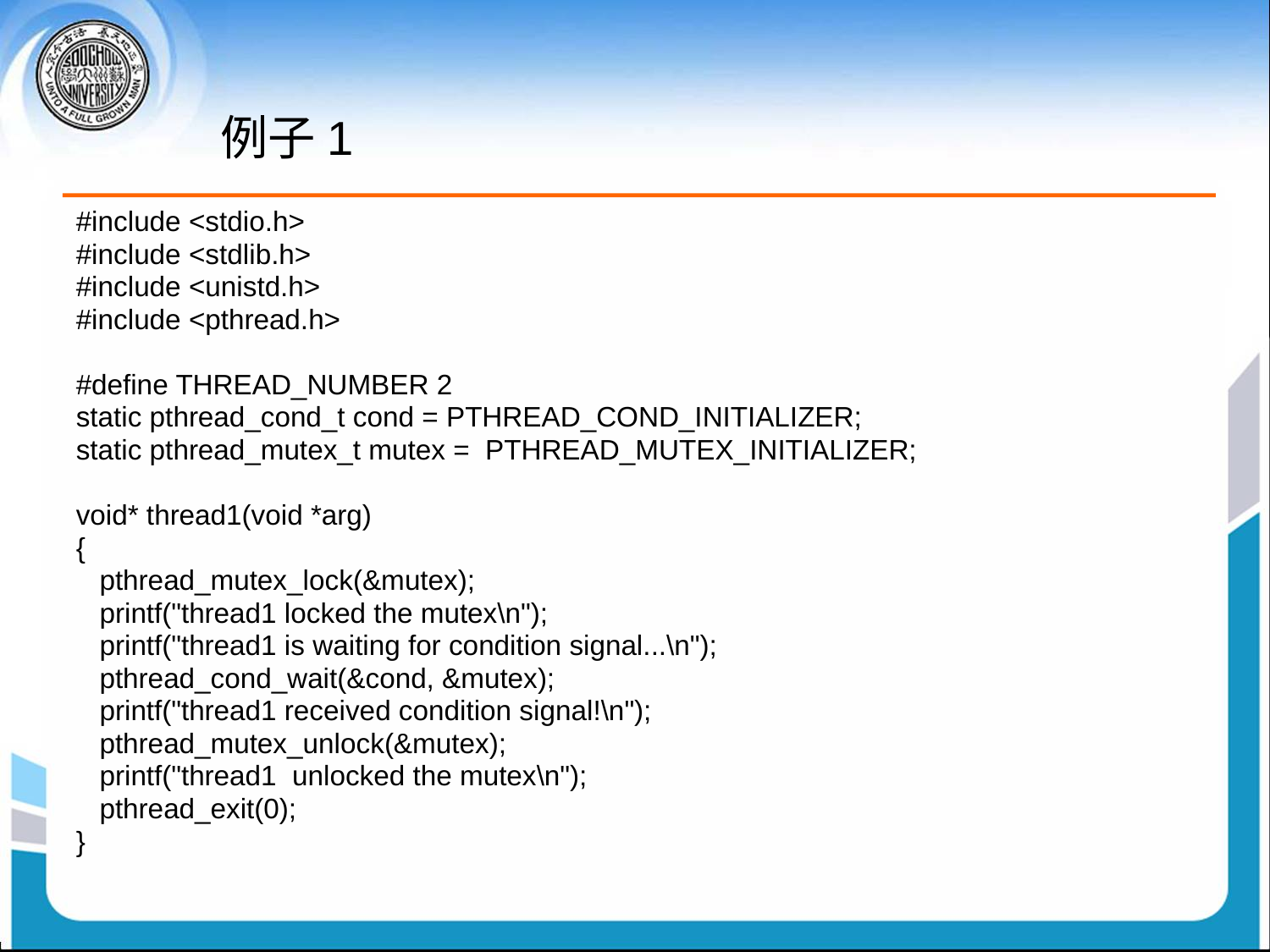

# 例子1
#include <stdio.h>
#include <stdlib.h>
#include <unistd.h>
#include <pthread.h>

#define THREAD_NUMBER 2
static pthread_cond_t cond = PTHREAD_COND_INITIALIZER;
static pthread_mutex_t mutex =  PTHREAD_MUTEX_INITIALIZER;

void* thread1(void *arg)
{
   pthread_mutex_lock(&mutex);
   printf("thread1 locked the mutex\n");
   printf("thread1 is waiting for condition signal...\n");
   pthread_cond_wait(&cond, &mutex);
   printf("thread1 received condition signal!\n");
   pthread_mutex_unlock(&mutex);
   printf("thread1  unlocked the mutex\n");
   pthread_exit(0);
}